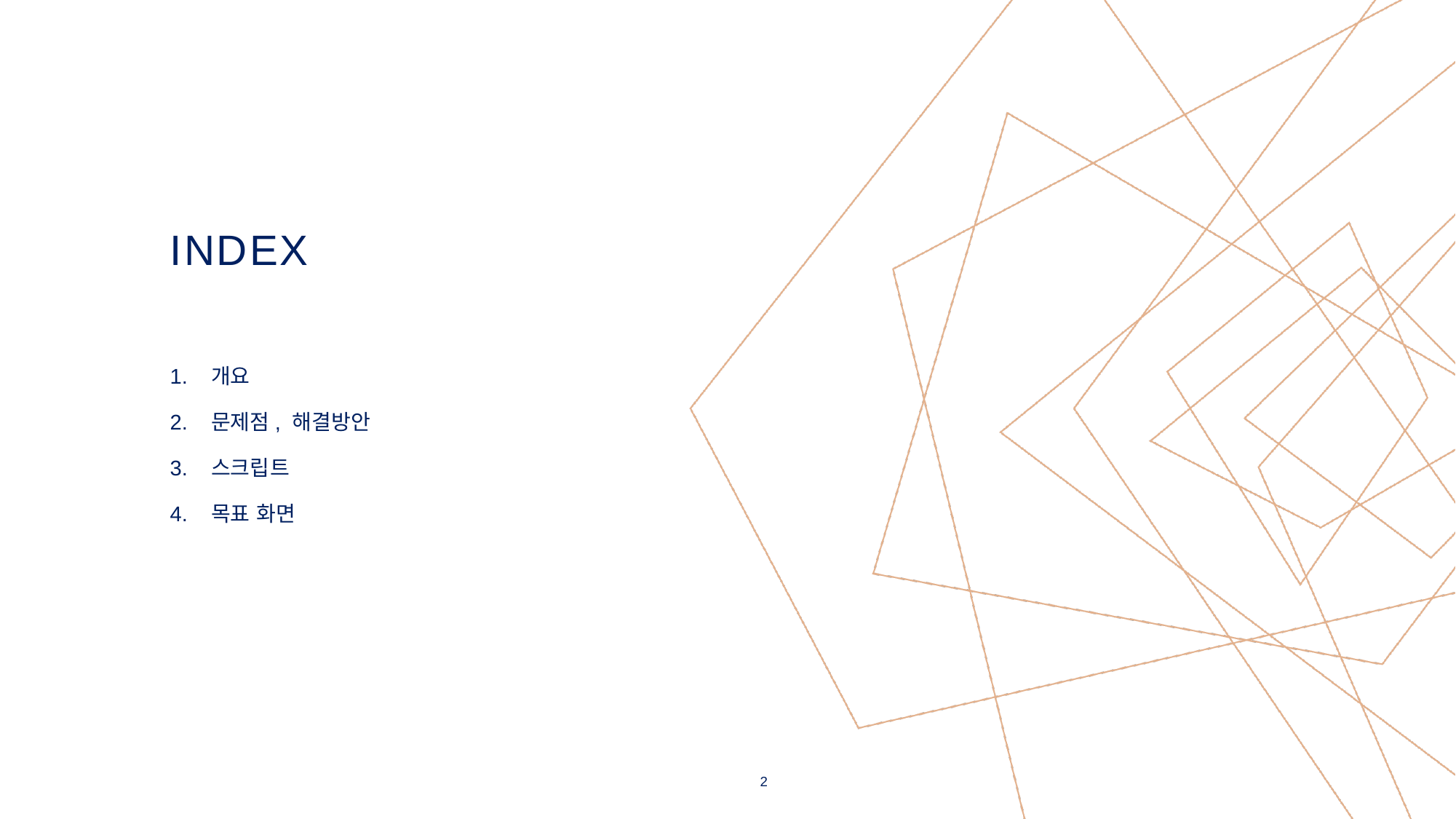

# INDEX
개요
문제점, 해결방안
스크립트
목표 화면
2